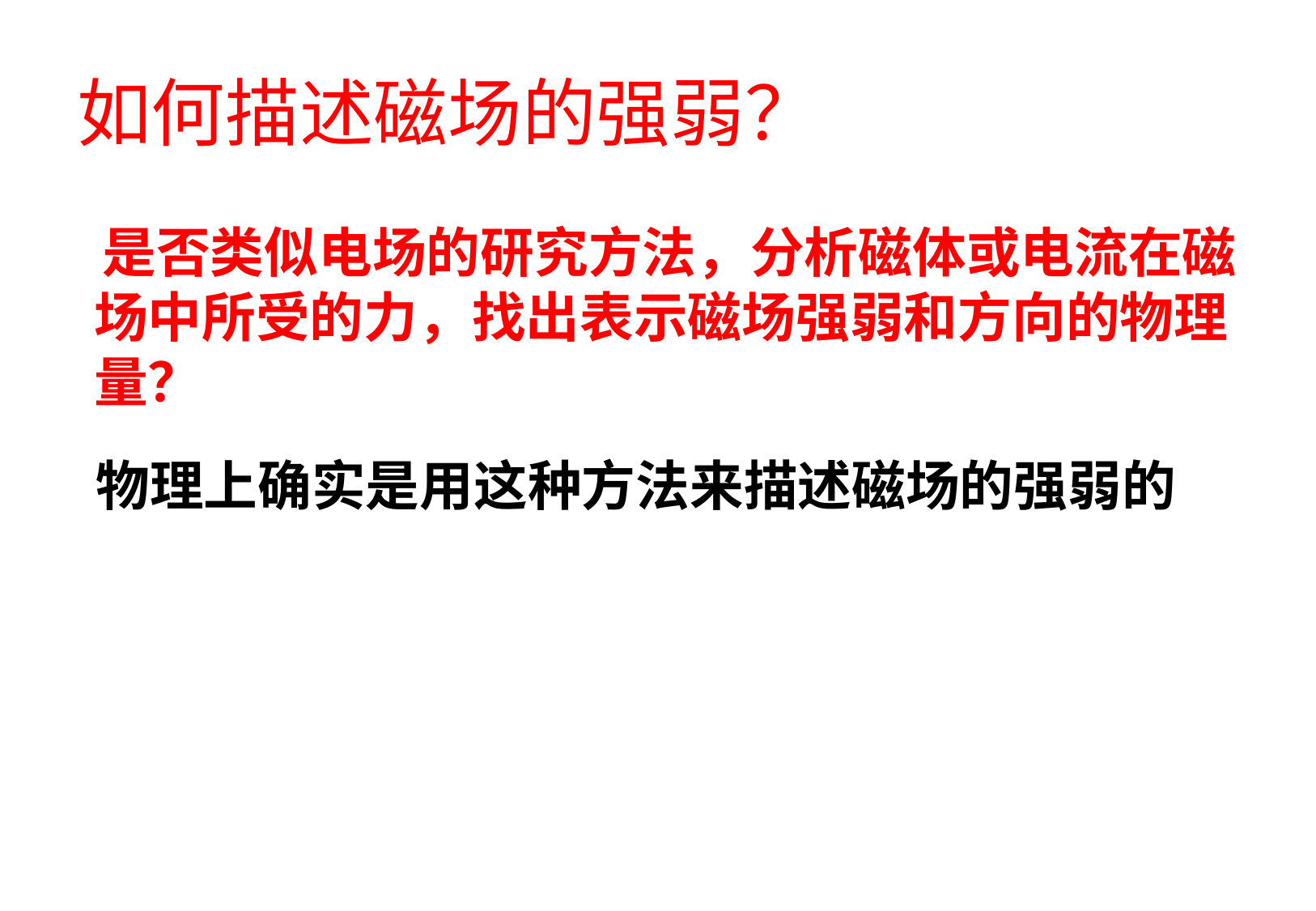

# 如何描述磁场的强弱？
　是否类似电场的研究方法，分析磁体或电流在磁场中所受的力，找出表示磁场强弱和方向的物理量？
物理上确实是用这种方法来描述磁场的强弱的